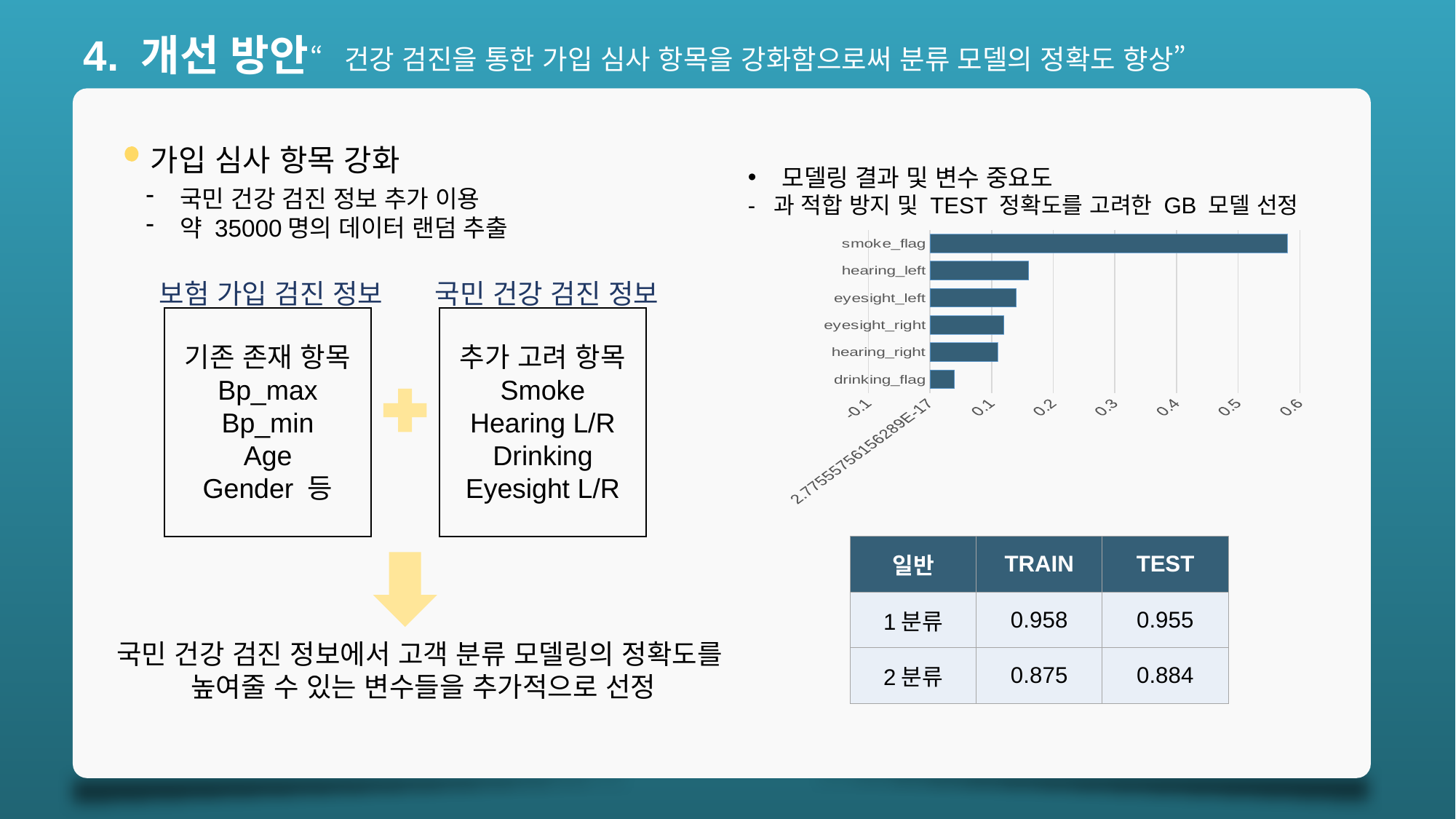

4. 개선 방안
“건강 검진을 통한 가입 심사 항목을 강화함으로써 분류 모델의 정확도 향상”
가입 심사 항목 강화

모델링 결과 및 변수 중요도
-  과 적합 방지 및 TEST 정확도를 고려한 GB 모델 선정
국민 건강 검진 정보 추가 이용
약 35000명의 데이터 랜덤 추출

### Chart

| Category | 계열 1 |
|---|---|
| drinking_flag | 0.04 |
| hearing_right | 0.11 |
| eyesight_right | 0.12 |
| eyesight_left | 0.14 |
| hearing_left | 0.16 |
| smoke_flag | 0.58 |
보험 가입 검진 정보
국민 건강 검진 정보
기존 존재 항목
Bp_max
Bp_min
Age
Gender 등
추가 고려 항목
Smoke
Hearing L/R
Drinking
Eyesight L/R

| 일반 | TRAIN | TEST |
| --- | --- | --- |
| 1분류 | 0.958 | 0.955 |
| 2분류 | 0.875 | 0.884 |

국민 건강 검진 정보에서 고객 분류 모델링의 정확도를
높여줄 수 있는 변수들을 추가적으로 선정